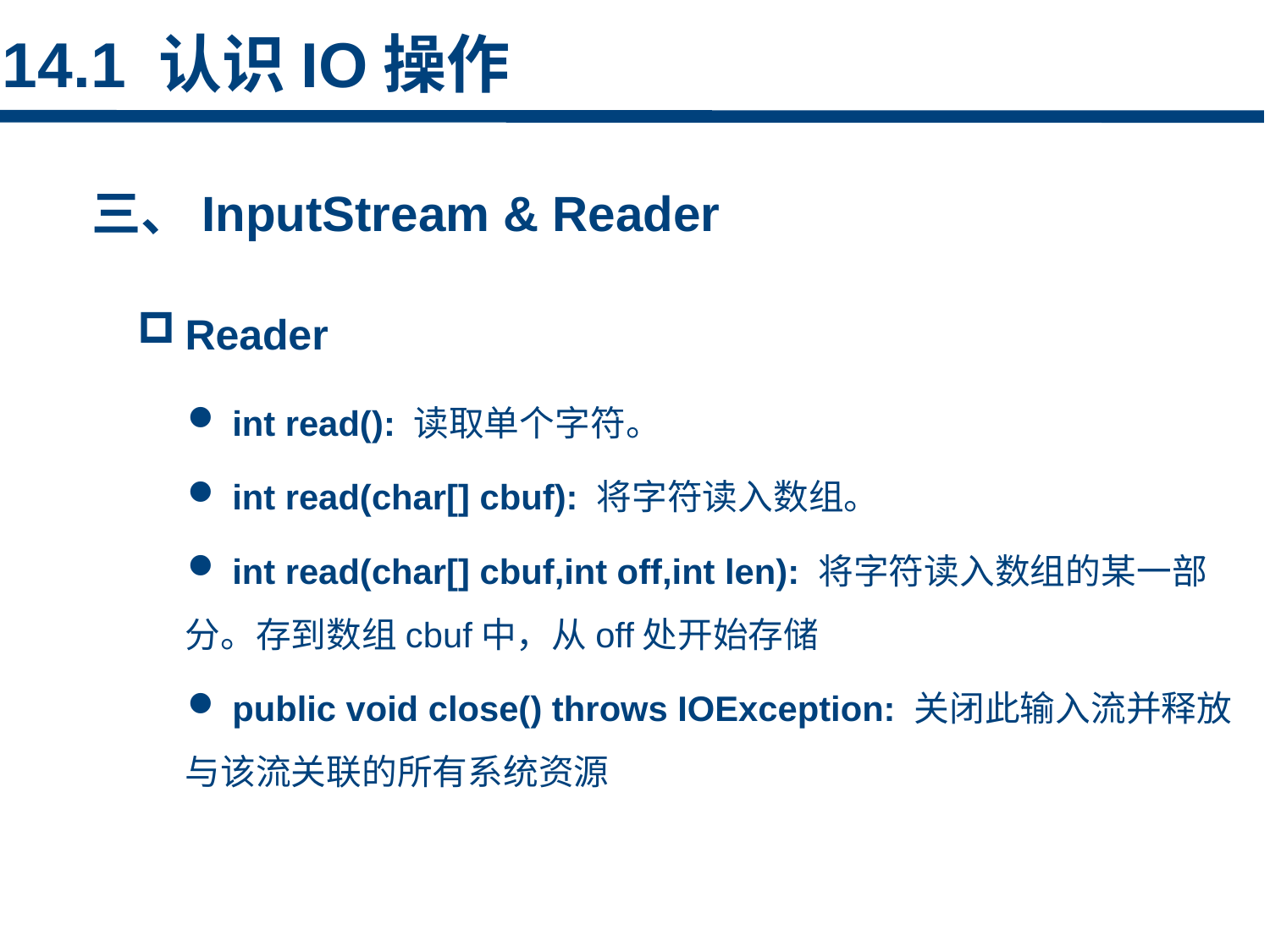

14.1 认识IO操作
三、InputStream & Reader
点击添加文本
Reader
 int read(): 读取单个字符。
 int read(char[] cbuf): 将字符读入数组。
 int read(char[] cbuf,int off,int len): 将字符读入数组的某一部分。存到数组cbuf中，从off处开始存储
 public void close() throws IOException: 关闭此输入流并释放与该流关联的所有系统资源
点击添加文本
点击添加文本
点击添加文本